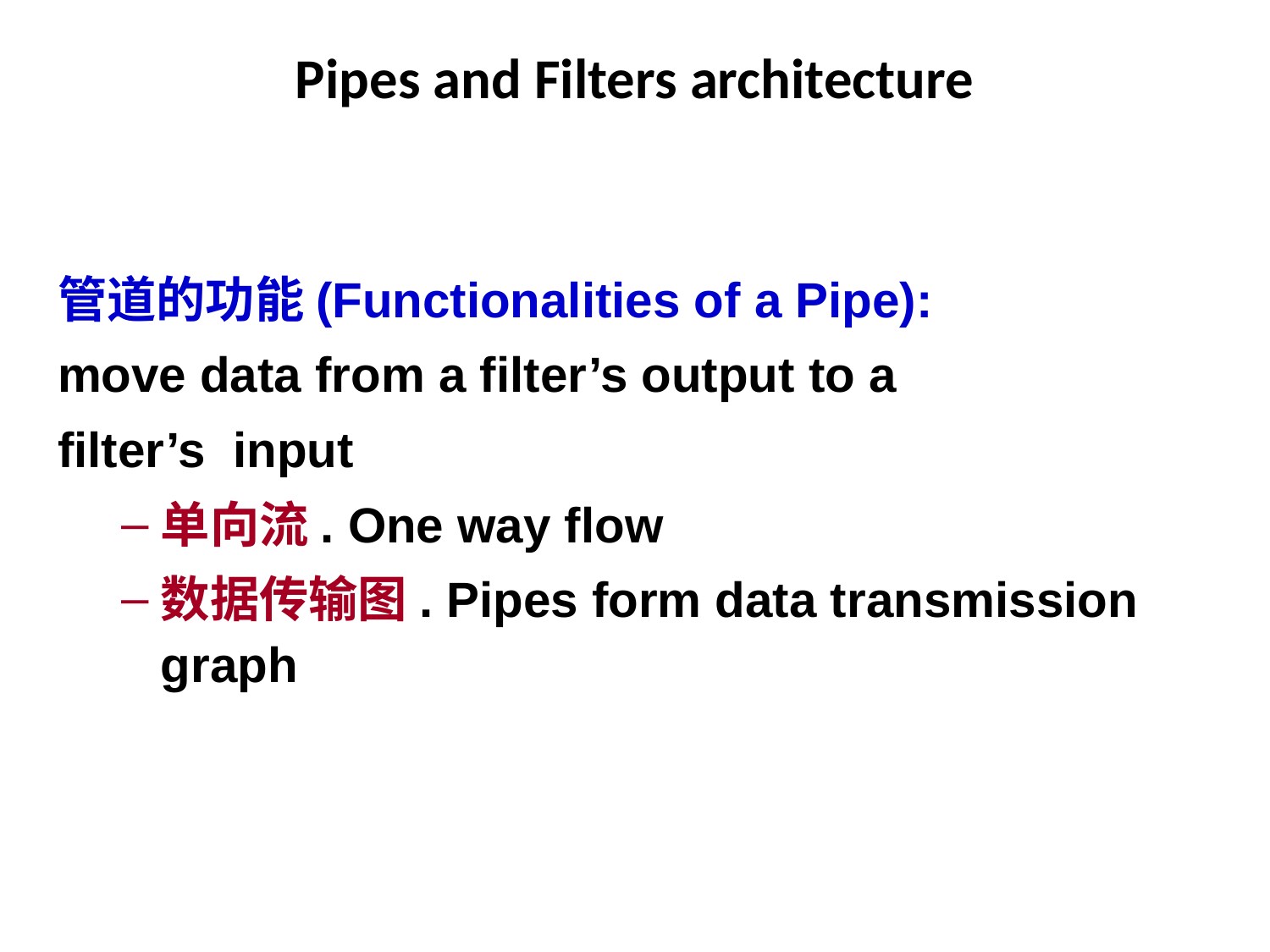

Pipes and Filters architecture
管道的功能(Functionalities of a Pipe):
move data from a filter’s output to a
filter’s  input
单向流. One way flow
数据传输图. Pipes form data transmission graph